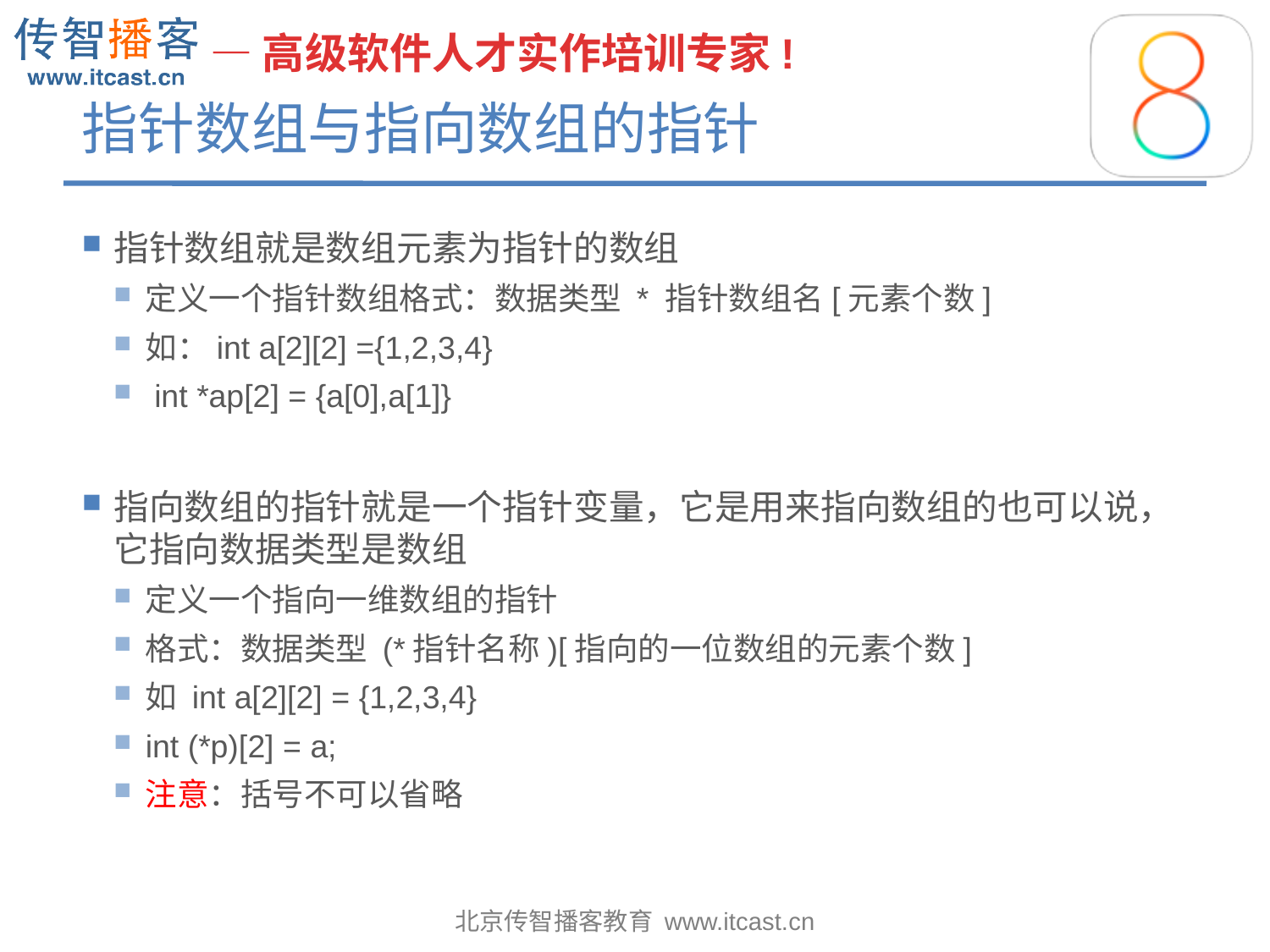

# 指针数组与指向数组的指针
指针数组就是数组元素为指针的数组
定义一个指针数组格式：数据类型 * 指针数组名[元素个数]
如：int a[2][2] ={1,2,3,4}
 int *ap[2] = {a[0],a[1]}

指向数组的指针就是一个指针变量，它是用来指向数组的也可以说，它指向数据类型是数组
定义一个指向一维数组的指针
格式：数据类型 (*指针名称)[指向的一位数组的元素个数]
如 int a[2][2] = {1,2,3,4}
int (*p)[2] = a;
注意：括号不可以省略